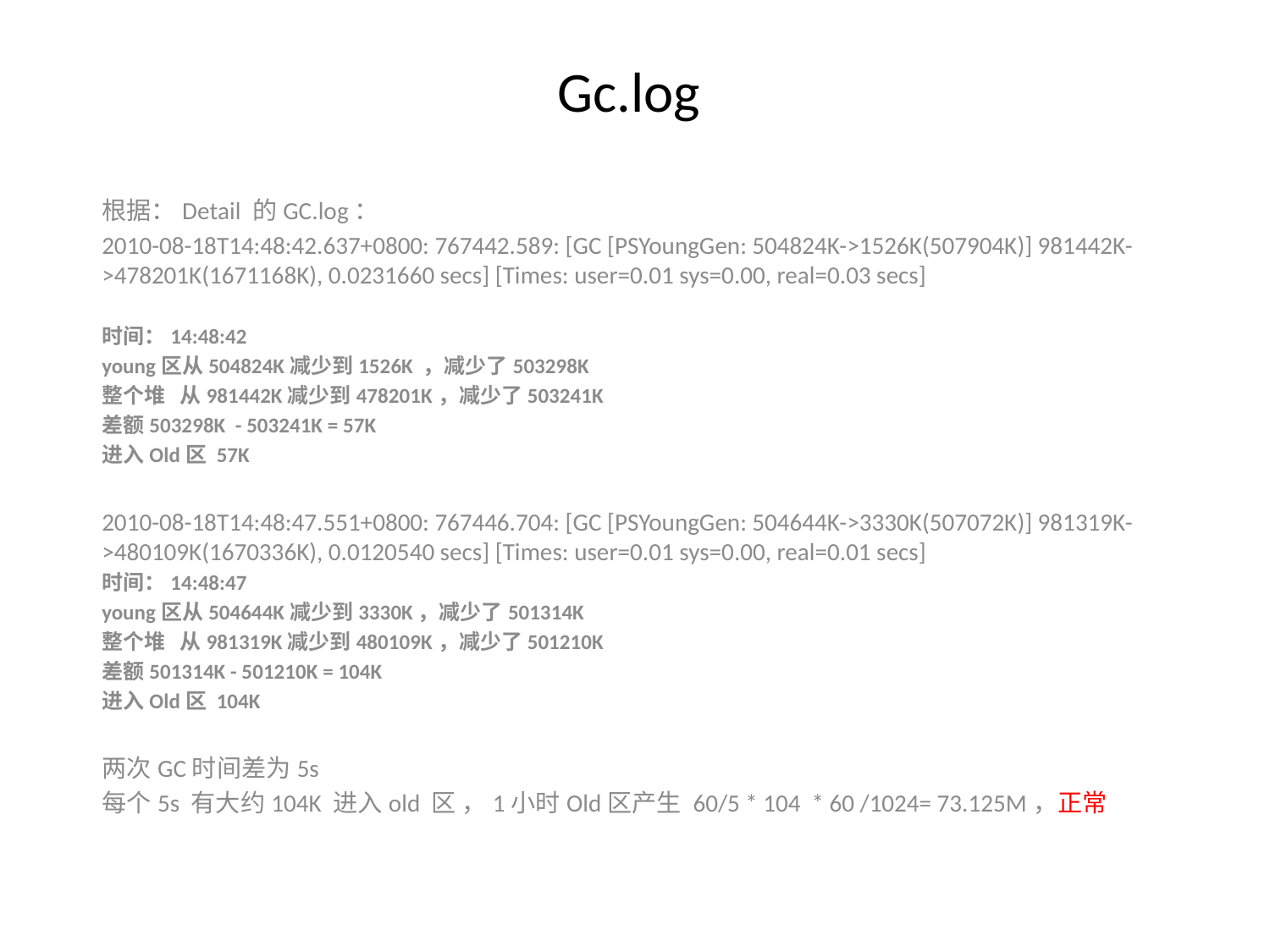

# Gc.log
根据：Detail 的GC.log：
2010-08-18T14:48:42.637+0800: 767442.589: [GC [PSYoungGen: 504824K->1526K(507904K)] 981442K->478201K(1671168K), 0.0231660 secs] [Times: user=0.01 sys=0.00, real=0.03 secs]

时间：14:48:42
young区从504824K减少到1526K ，减少了503298K
整个堆   从981442K减少到478201K，减少了503241K
差额503298K  - 503241K = 57K
进入Old区 57K

2010-08-18T14:48:47.551+0800: 767446.704: [GC [PSYoungGen: 504644K->3330K(507072K)] 981319K->480109K(1670336K), 0.0120540 secs] [Times: user=0.01 sys=0.00, real=0.01 secs]
时间：14:48:47
young区从504644K减少到3330K，减少了501314K
整个堆   从981319K减少到480109K，减少了501210K
差额501314K - 501210K = 104K
进入Old区 104K

两次GC时间差为5s
每个5s 有大约104K 进入old 区 ，1小时Old区产生 60/5 * 104  * 60 /1024= 73.125M，正常